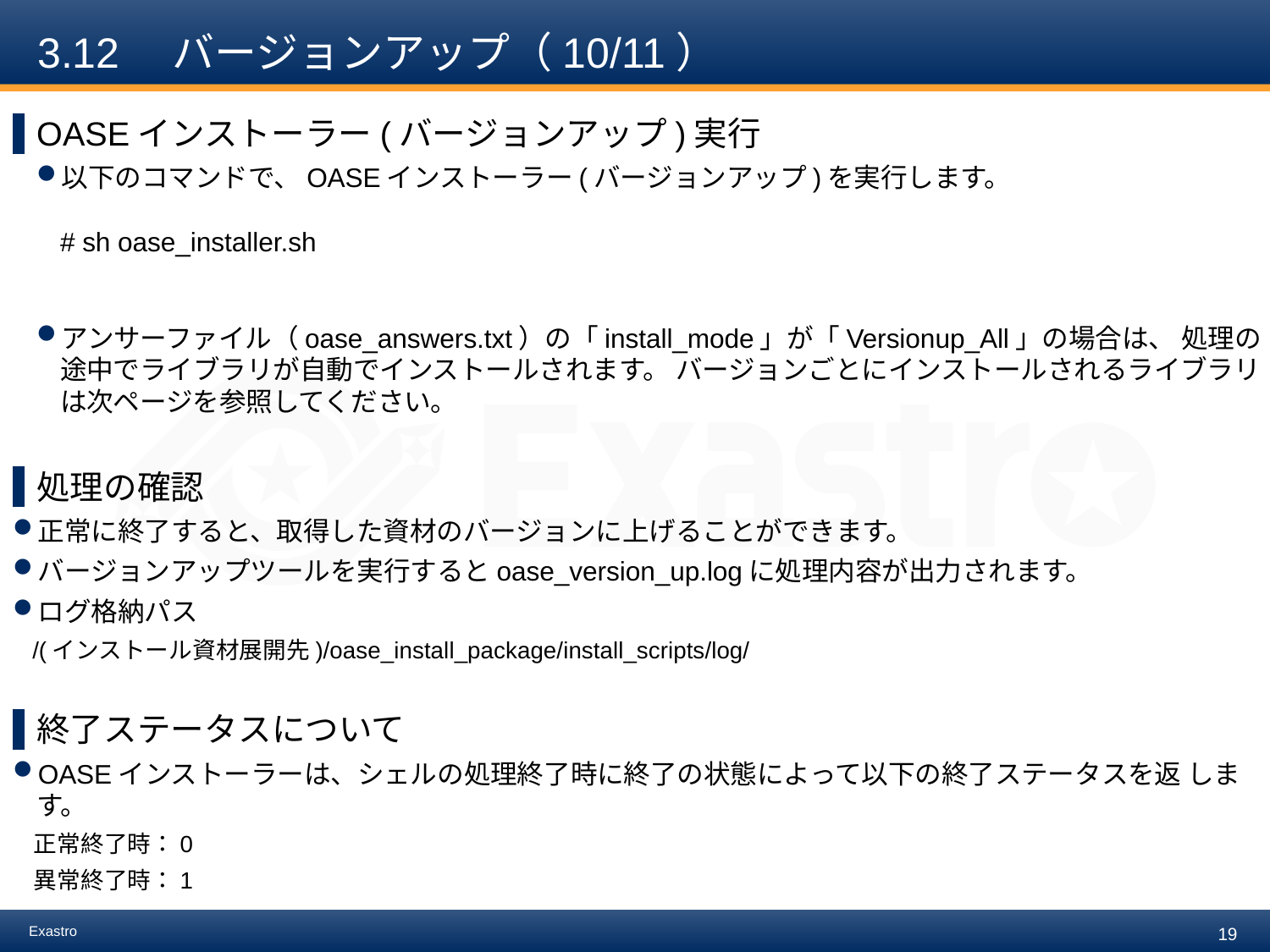

# 3.12　バージョンアップ（10/11）
OASEインストーラー(バージョンアップ)実行
以下のコマンドで、OASEインストーラー(バージョンアップ)を実行します。
# sh oase_installer.sh

アンサーファイル（oase_answers.txt）の「install_mode」が「Versionup_All」の場合は、 処理の途中でライブラリが自動でインストールされます。 バージョンごとにインストールされるライブラリは次ページを参照してください。

処理の確認
正常に終了すると、取得した資材のバージョンに上げることができます。
バージョンアップツールを実行するとoase_version_up.logに処理内容が出力されます。
ログ格納パス
   /(インストール資材展開先)/oase_install_package/install_scripts/log/

終了ステータスについて
OASEインストーラーは、シェルの処理終了時に終了の状態によって以下の終了ステータスを返 します。
   正常終了時：0
   異常終了時：1